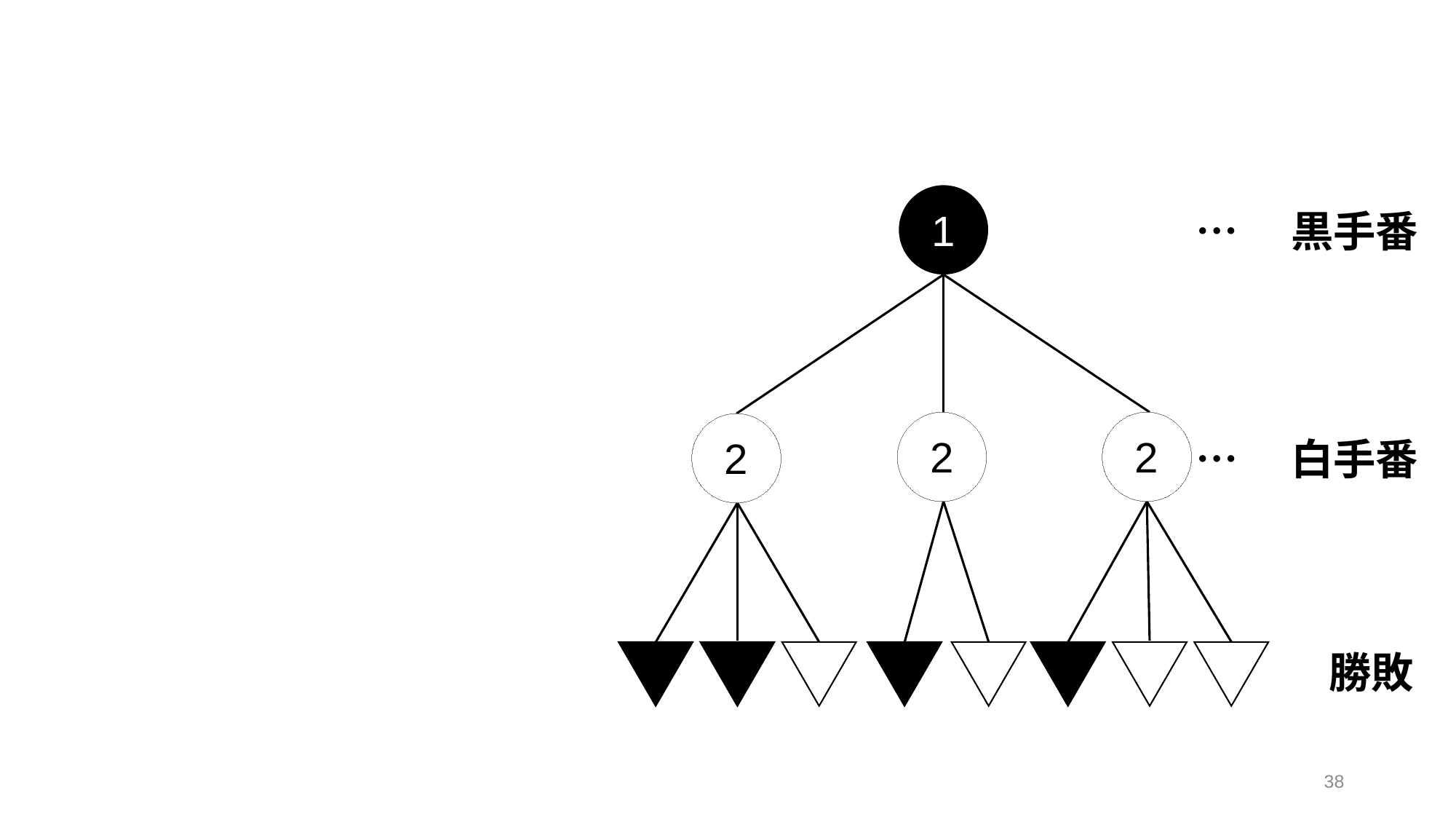

1
…　黒手番
2
2
2
…　白手番
勝敗

38